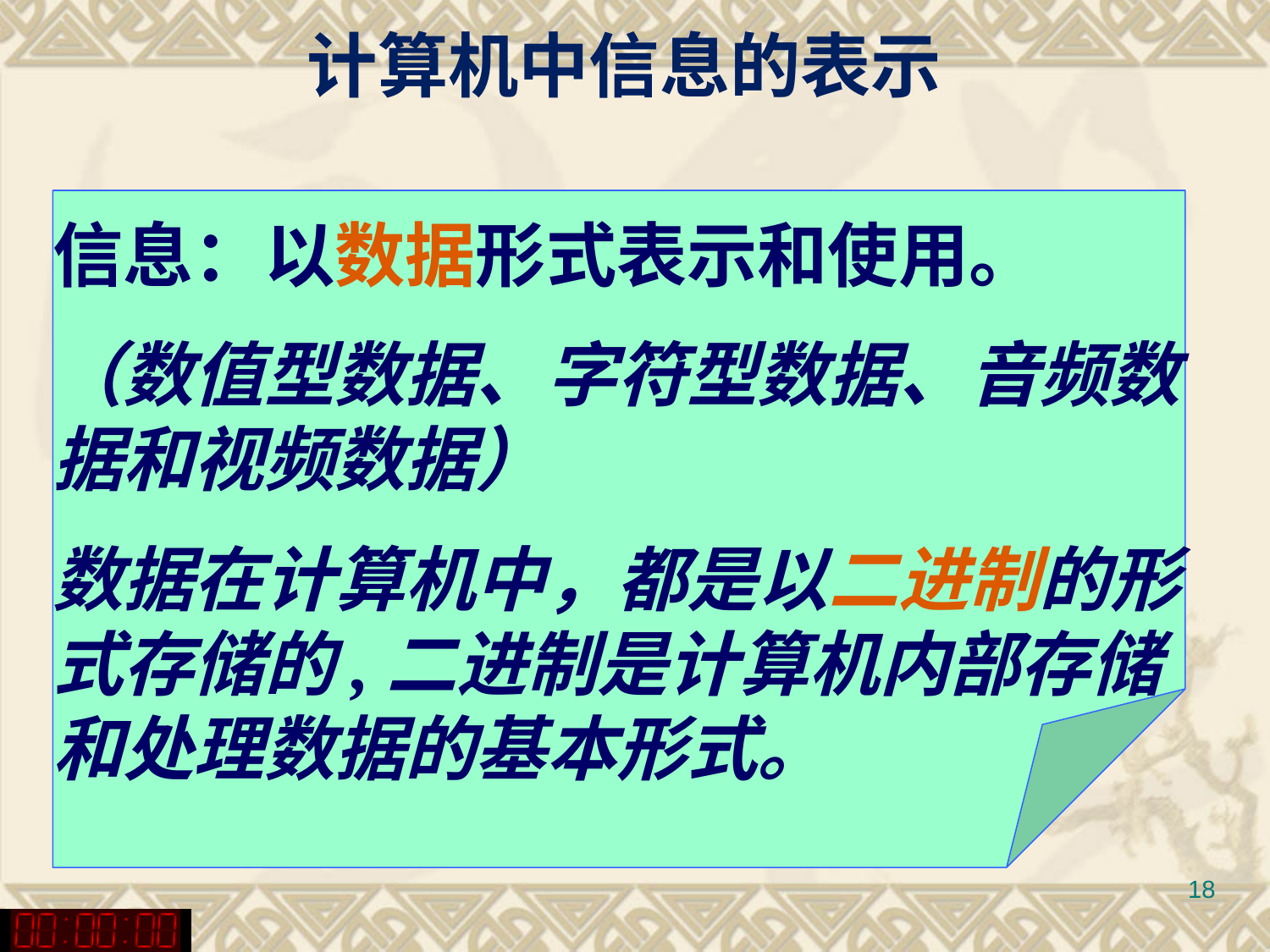

计算机中信息的表示

信息：以数据形式表示和使用。
（数值型数据、字符型数据、音频数据和视频数据）
数据在计算机中，都是以二进制的形式存储的,二进制是计算机内部存储和处理数据的基本形式。
18